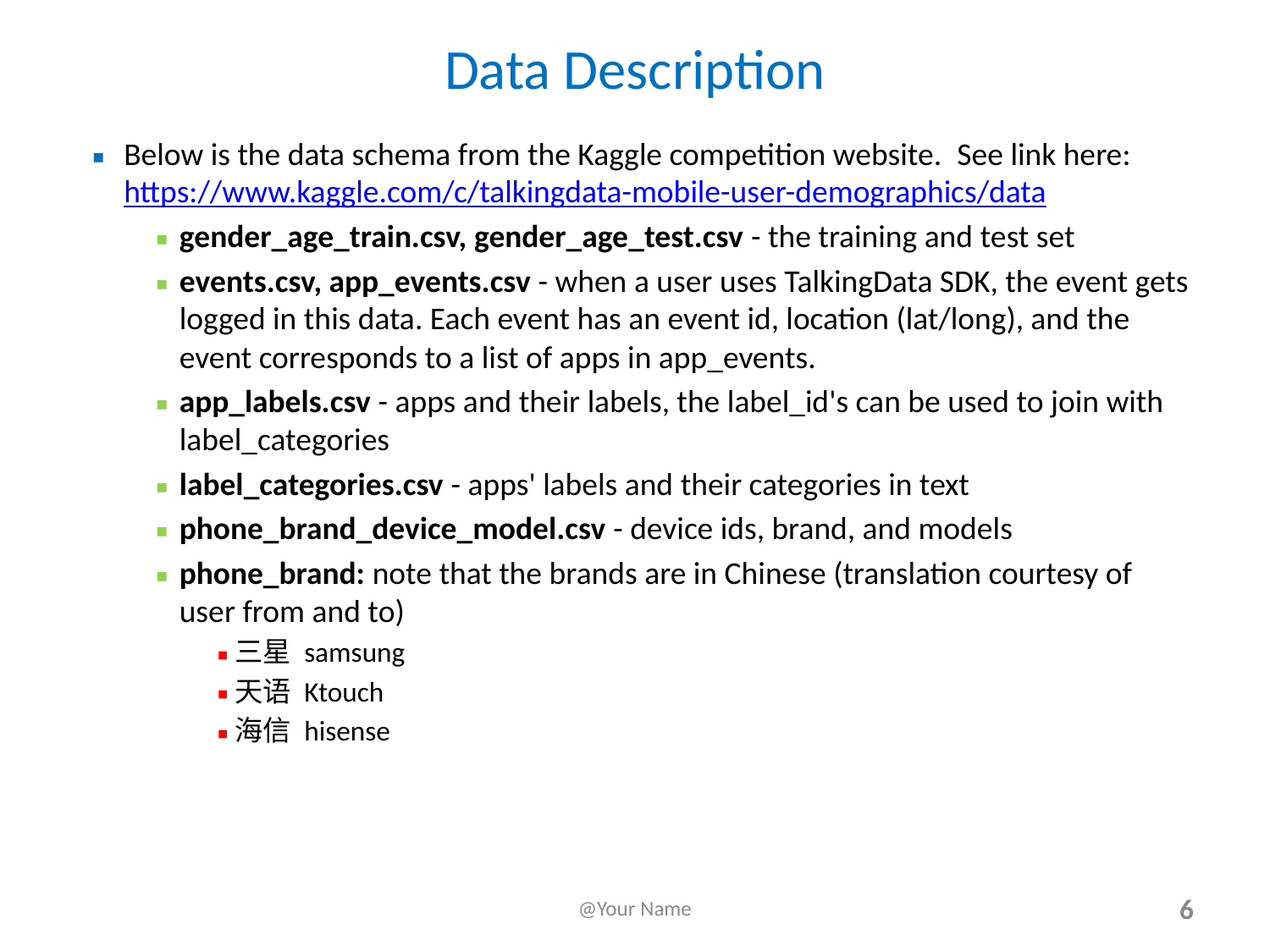

# Data Description
Below is the data schema from the Kaggle competition website.  See link here: https://www.kaggle.com/c/talkingdata-mobile-user-demographics/data
gender_age_train.csv, gender_age_test.csv - the training and test set
events.csv, app_events.csv - when a user uses TalkingData SDK, the event gets logged in this data. Each event has an event id, location (lat/long), and the event corresponds to a list of apps in app_events.
app_labels.csv - apps and their labels, the label_id's can be used to join with label_categories
label_categories.csv - apps' labels and their categories in text
phone_brand_device_model.csv - device ids, brand, and models
phone_brand: note that the brands are in Chinese (translation courtesy of user from and to)
三星 samsung
天语 Ktouch
海信 hisense

@Your Name
6